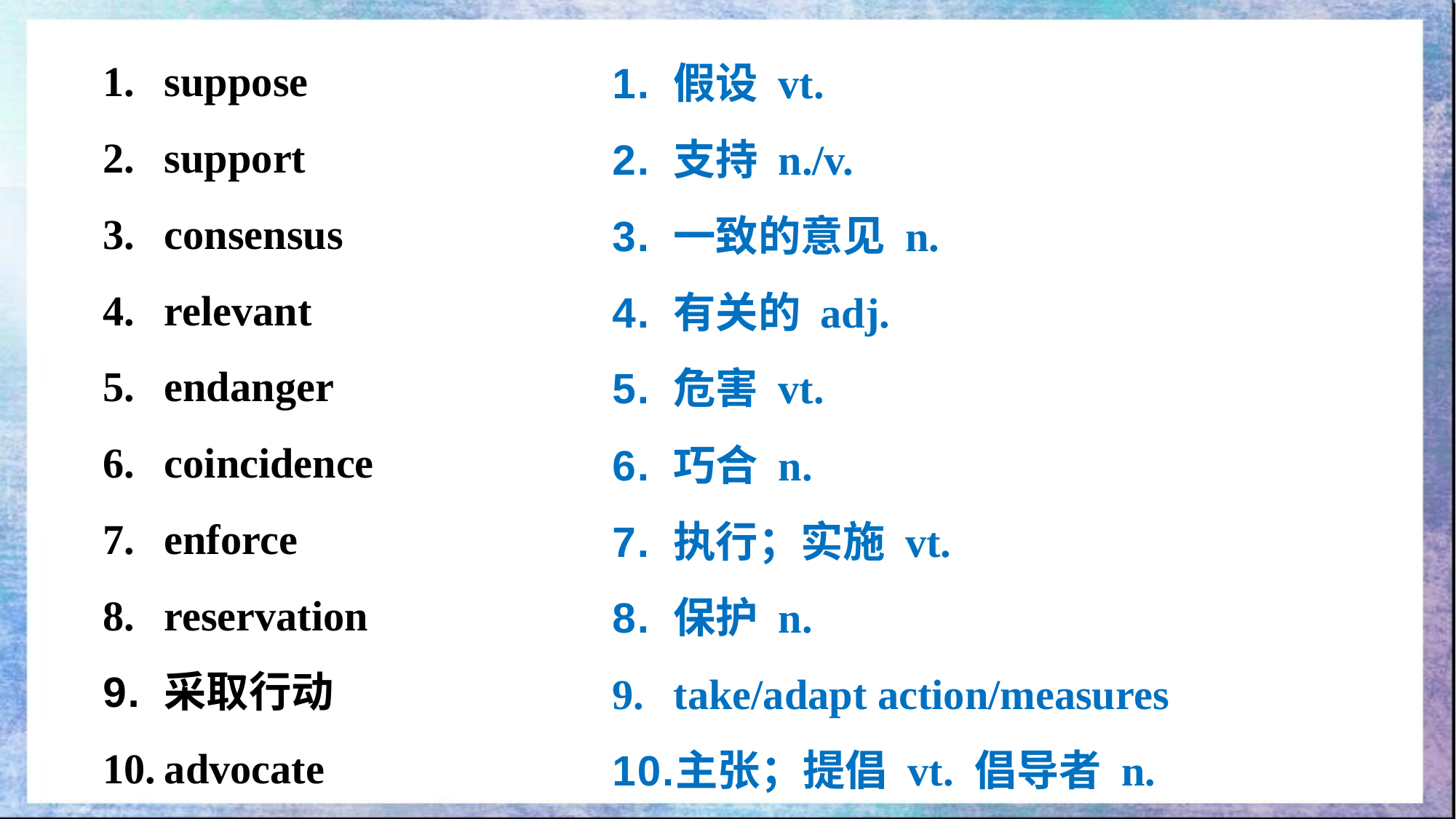

suppose
support
consensus
relevant
endanger
coincidence
enforce
reservation
采取行动
advocate
假设 vt.
支持 n./v.
一致的意见 n.
有关的 adj.
危害 vt.
巧合 n.
执行；实施 vt.
保护 n.
take/adapt action/measures
主张；提倡 vt. 倡导者 n.